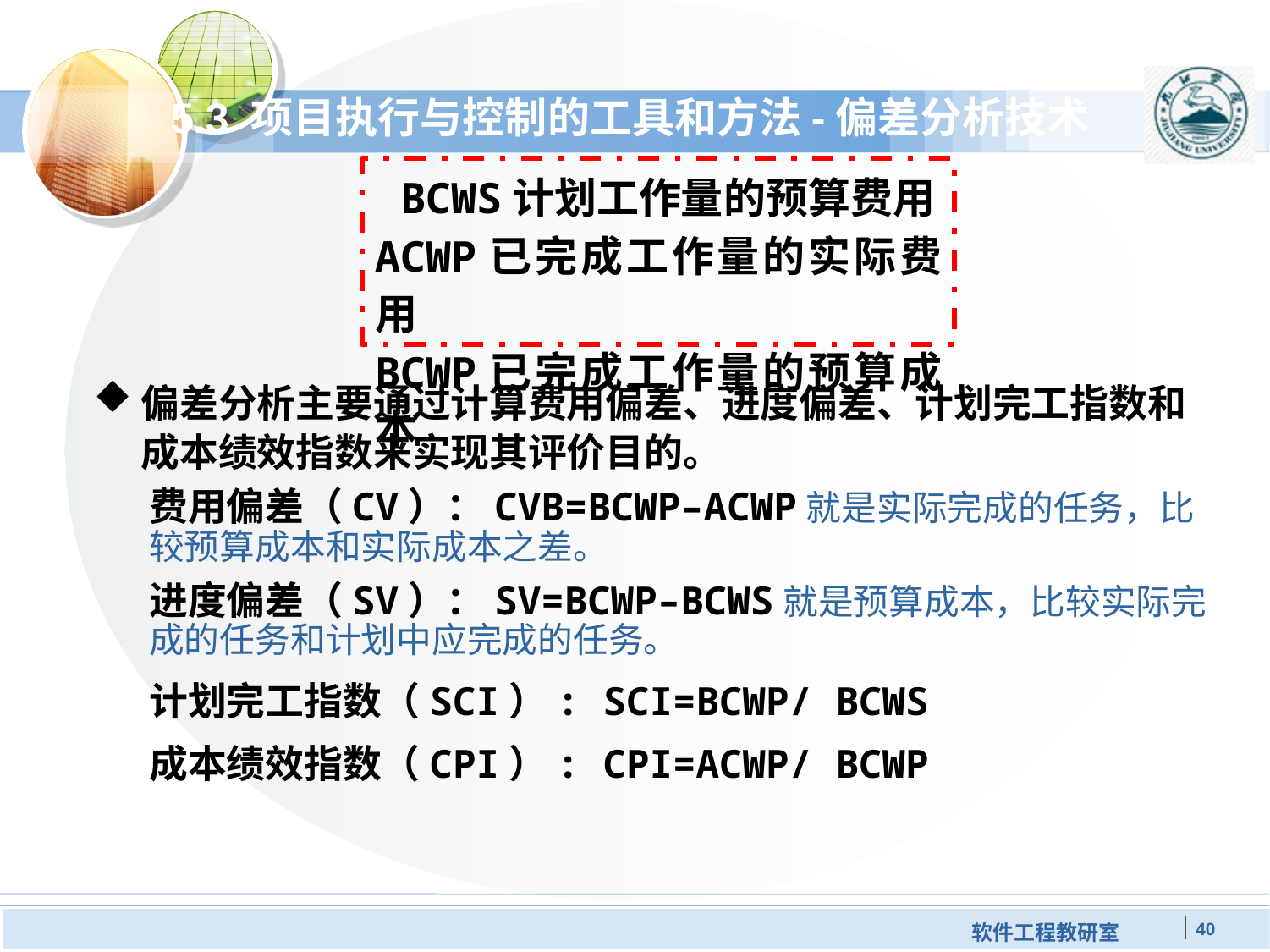

# 5.3 项目执行与控制的工具和方法-偏差分析技术
 BCWS计划工作量的预算费用
ACWP已完成工作量的实际费用
BCWP已完成工作量的预算成本
偏差分析主要通过计算费用偏差、进度偏差、计划完工指数和成本绩效指数来实现其评价目的。
费用偏差（CV）：CVB=BCWP–ACWP就是实际完成的任务，比较预算成本和实际成本之差。
进度偏差（SV）：SV=BCWP–BCWS就是预算成本，比较实际完成的任务和计划中应完成的任务。
计划完工指数（SCI）: SCI=BCWP/ BCWS
成本绩效指数（CPI）: CPI=ACWP/ BCWP